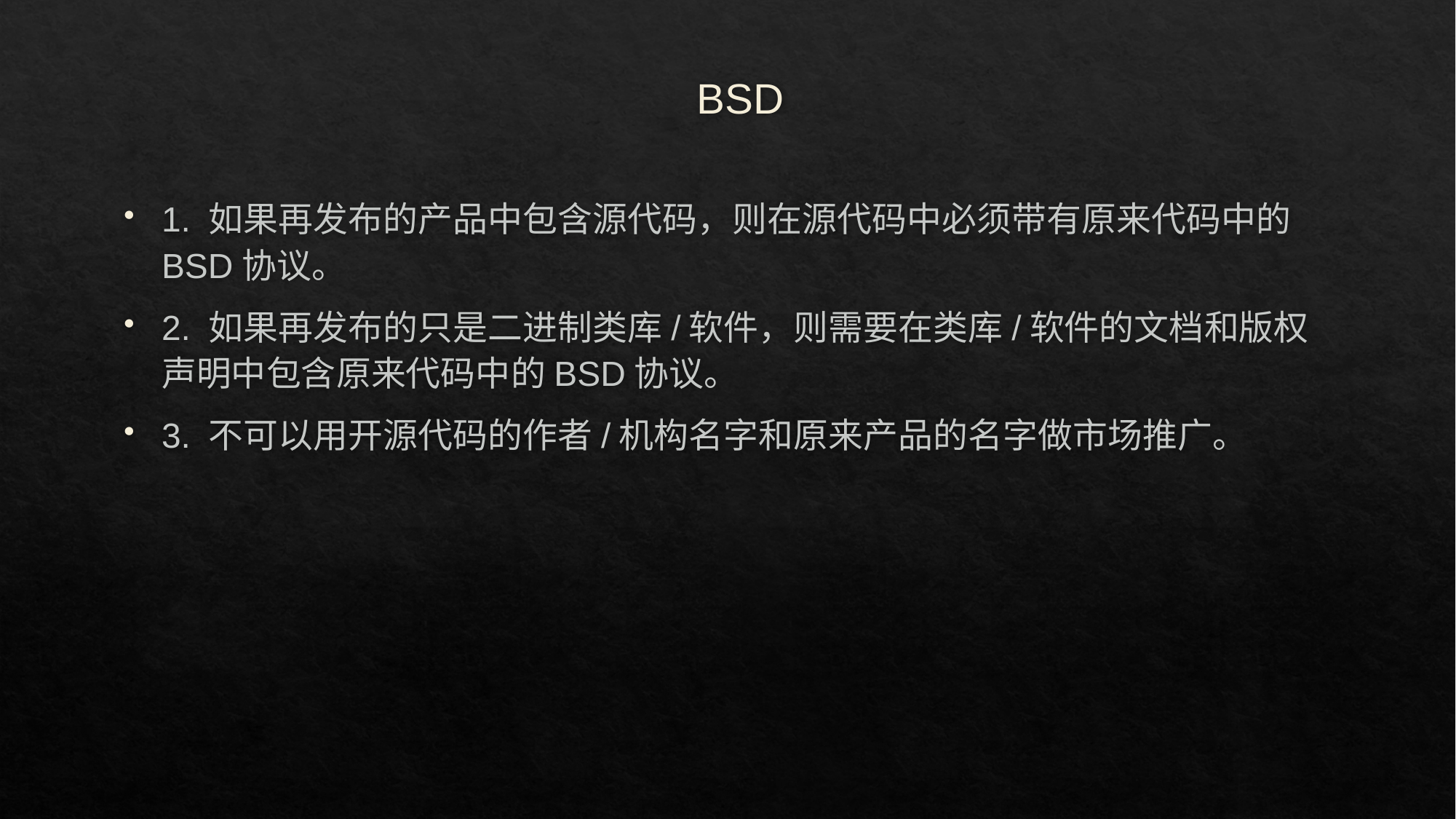

# BSD
1. 如果再发布的产品中包含源代码，则在源代码中必须带有原来代码中的BSD协议。
2. 如果再发布的只是二进制类库/软件，则需要在类库/软件的文档和版权声明中包含原来代码中的BSD协议。
3. 不可以用开源代码的作者/机构名字和原来产品的名字做市场推广。